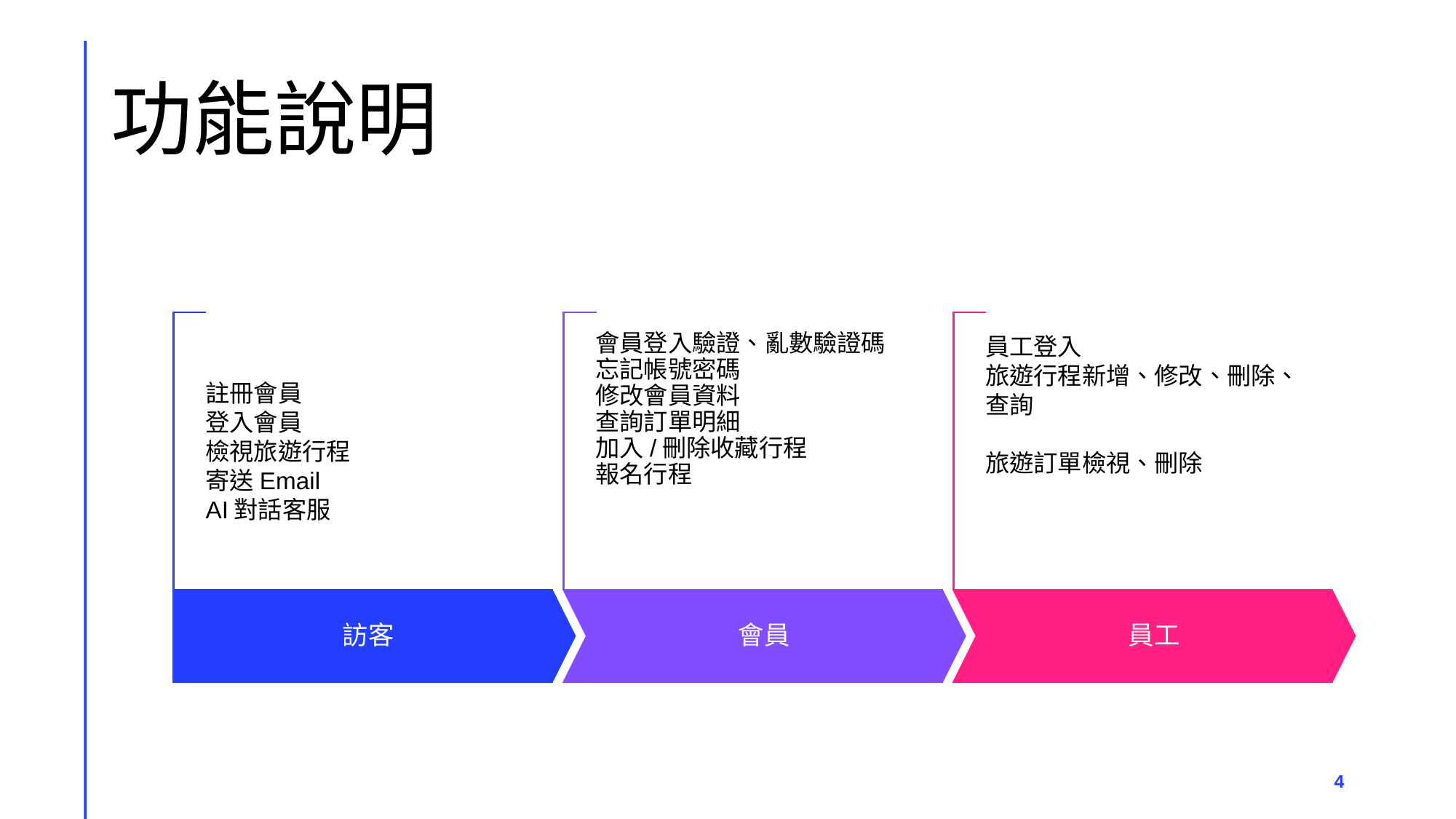

# 功能說明
訪客

註冊會員
登入會員
檢視旅遊行程
寄送Email
AI對話客服
會員
會員登入驗證、亂數驗證碼
忘記帳號密碼
修改會員資料
查詢訂單明細
加入/刪除收藏行程
報名行程
員工
員工登入
旅遊行程新增、修改、刪除、查詢
旅遊訂單檢視、刪除
4